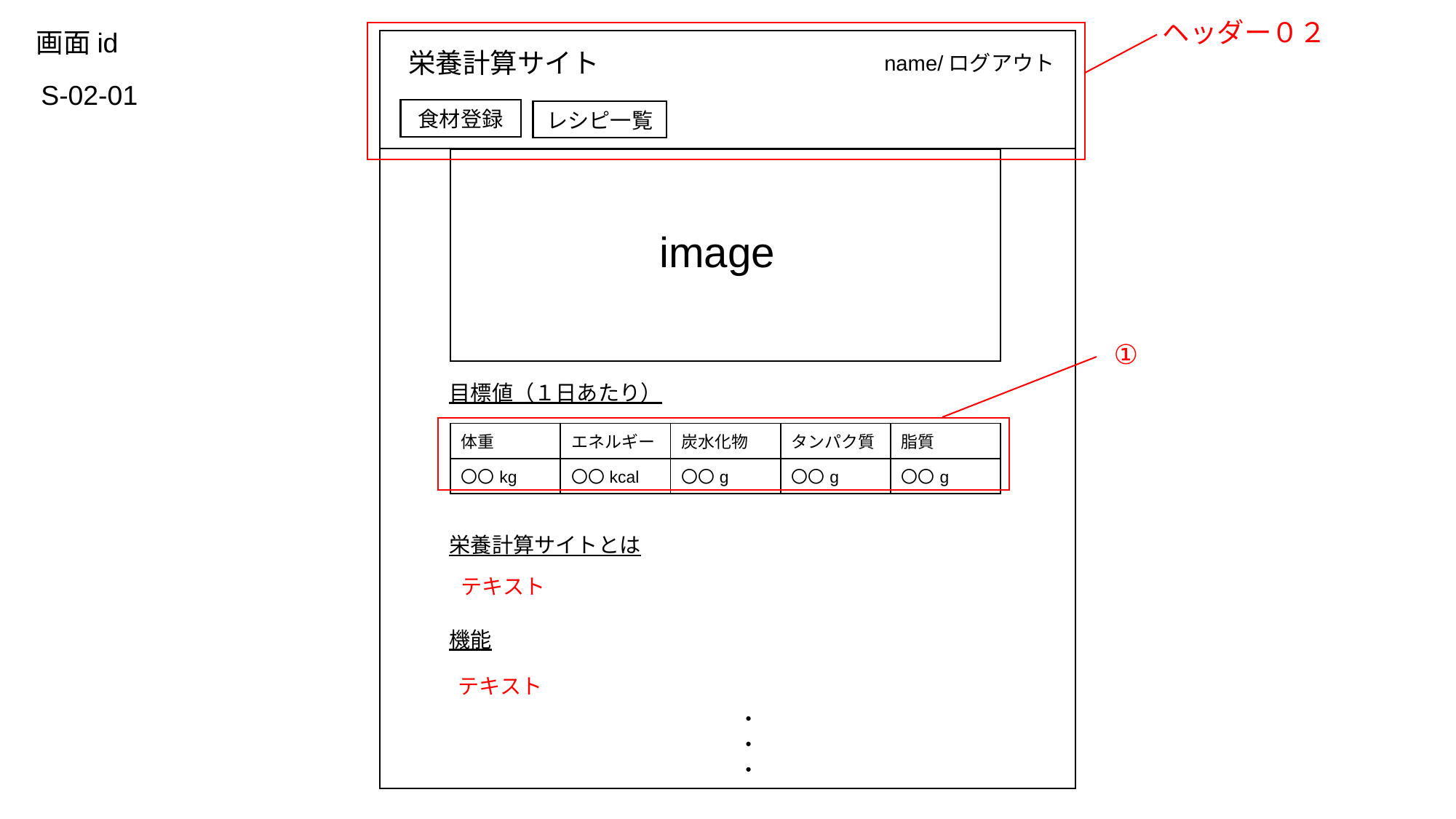

ヘッダー０２

画面id
S-02-01

栄養計算サイト
name/ログアウト
食材登録
レシピ一覧

image
①

目標値（１日あたり）
| 体重 | エネルギー | 炭水化物 | タンパク質 | 脂質 |
| --- | --- | --- | --- | --- |
| 〇〇kg | 〇〇kcal | 〇〇g | 〇〇g | 〇〇g |
栄養計算サイトとは
テキスト
機能
テキスト
・
・
・